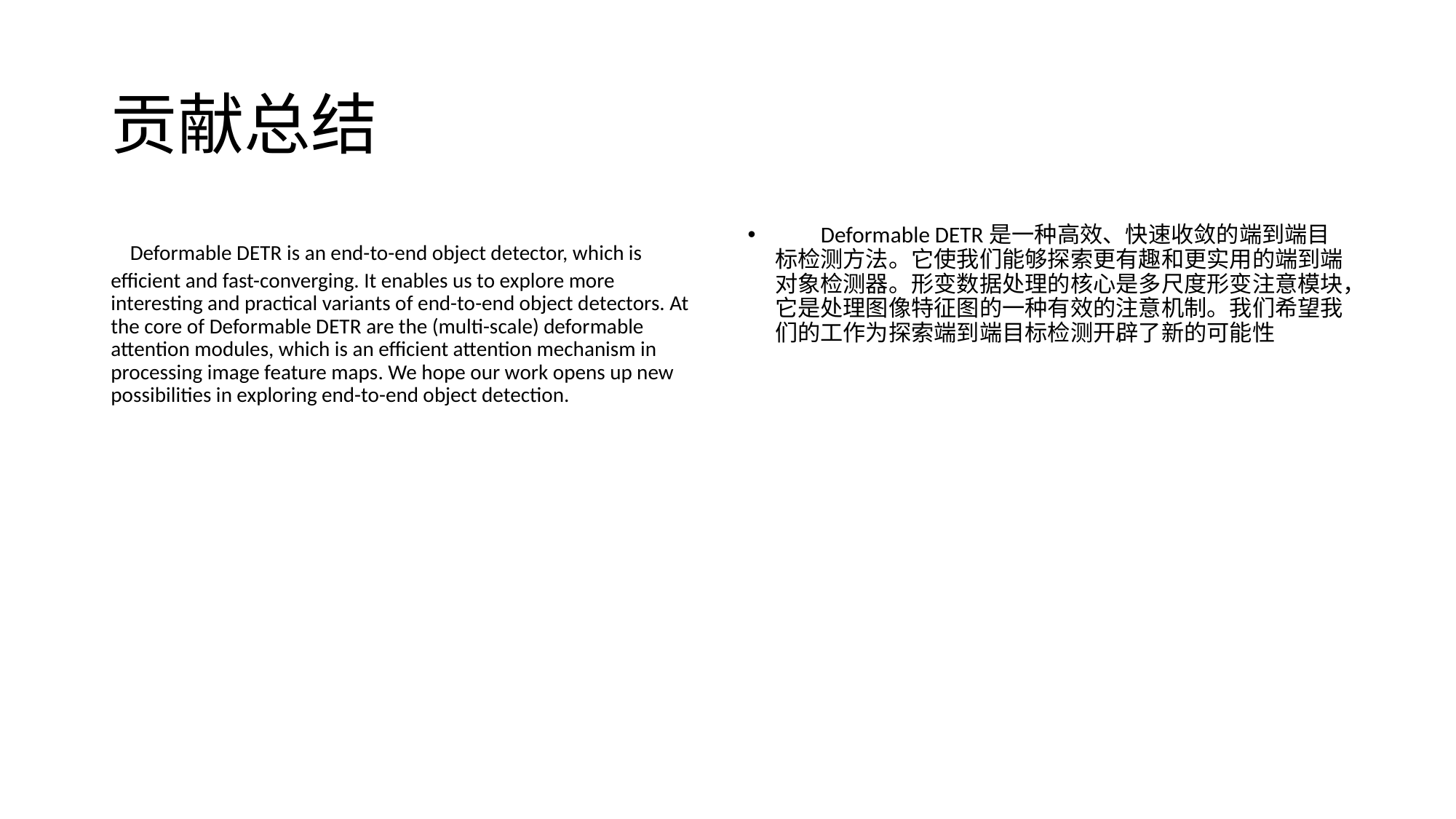

# 贡献总结
   Deformable DETR is an end-to-end object detector, which is efficient and fast-converging. It enables us to explore more interesting and practical variants of end-to-end object detectors. At the core of Deformable DETR are the (multi-scale) deformable attention modules, which is an efficient attention mechanism in processing image feature maps. We hope our work opens up new possibilities in exploring end-to-end object detection.
         Deformable DETR是一种高效、快速收敛的端到端目标检测方法。它使我们能够探索更有趣和更实用的端到端对象检测器。形变数据处理的核心是多尺度形变注意模块，它是处理图像特征图的一种有效的注意机制。我们希望我们的工作为探索端到端目标检测开辟了新的可能性